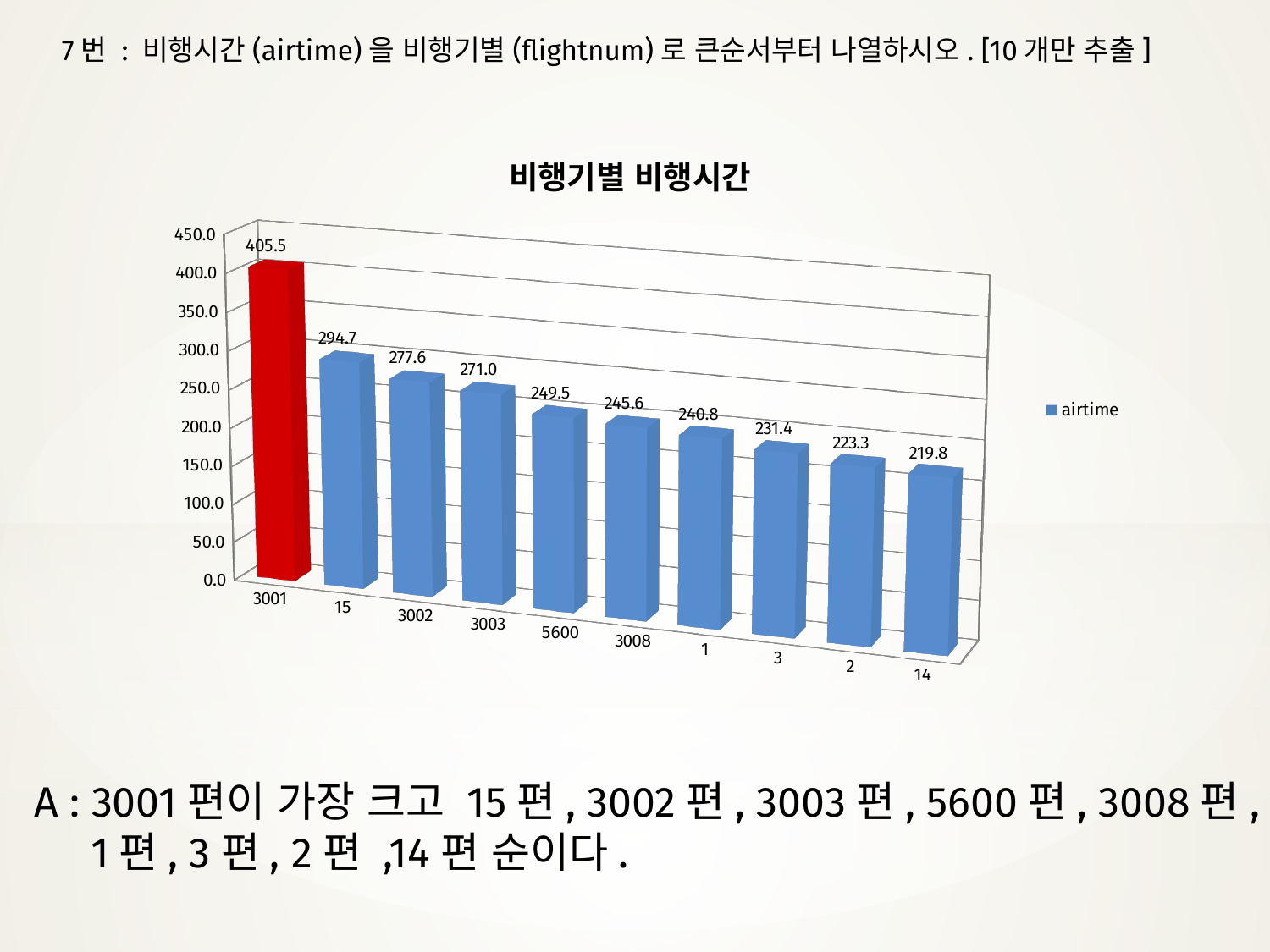

7번 : 비행시간(airtime)을 비행기별(flightnum)로 큰순서부터 나열하시오. [10개만 추출]

[unsupported chart]

A : 3001편이 가장 크고 15편, 3002편, 3003편, 5600편, 3008편,
     1편, 3편, 2편 ,14편 순이다.